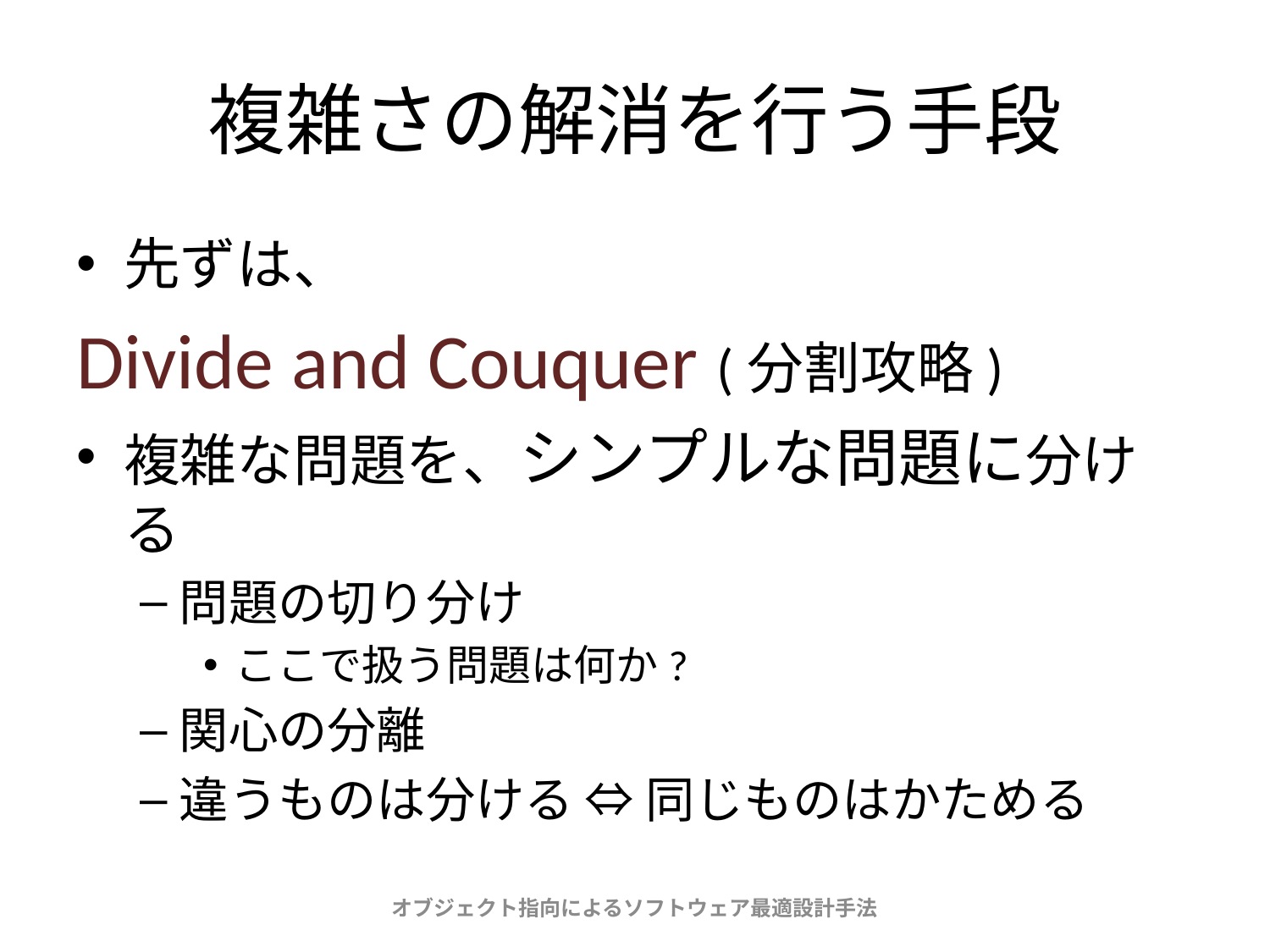

# 複雑さの解消を行う手段
先ずは、
Divide and Couquer (分割攻略)
複雑な問題を、シンプルな問題に分ける
問題の切り分け
ここで扱う問題は何か?
関心の分離
違うものは分ける ⇔ 同じものはかためる

オブジェクト指向によるソフトウェア最適設計手法